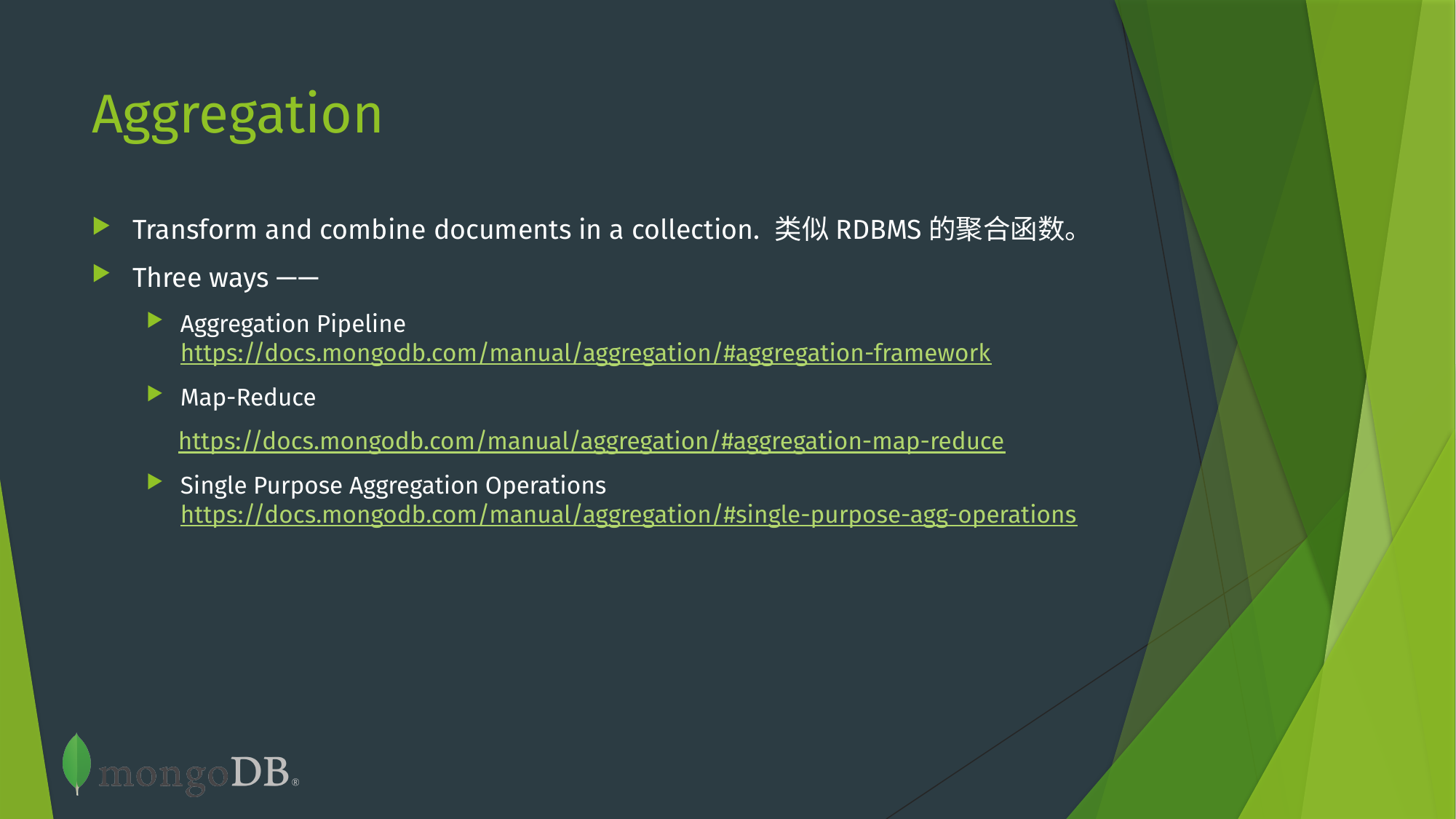

# Aggregation
Transform and combine documents in a collection. 类似RDBMS的聚合函数。
Three ways ——
Aggregation Pipeline https://docs.mongodb.com/manual/aggregation/#aggregation-framework
Map-Reduce
     https://docs.mongodb.com/manual/aggregation/#aggregation-map-reduce
Single Purpose Aggregation Operations https://docs.mongodb.com/manual/aggregation/#single-purpose-agg-operations